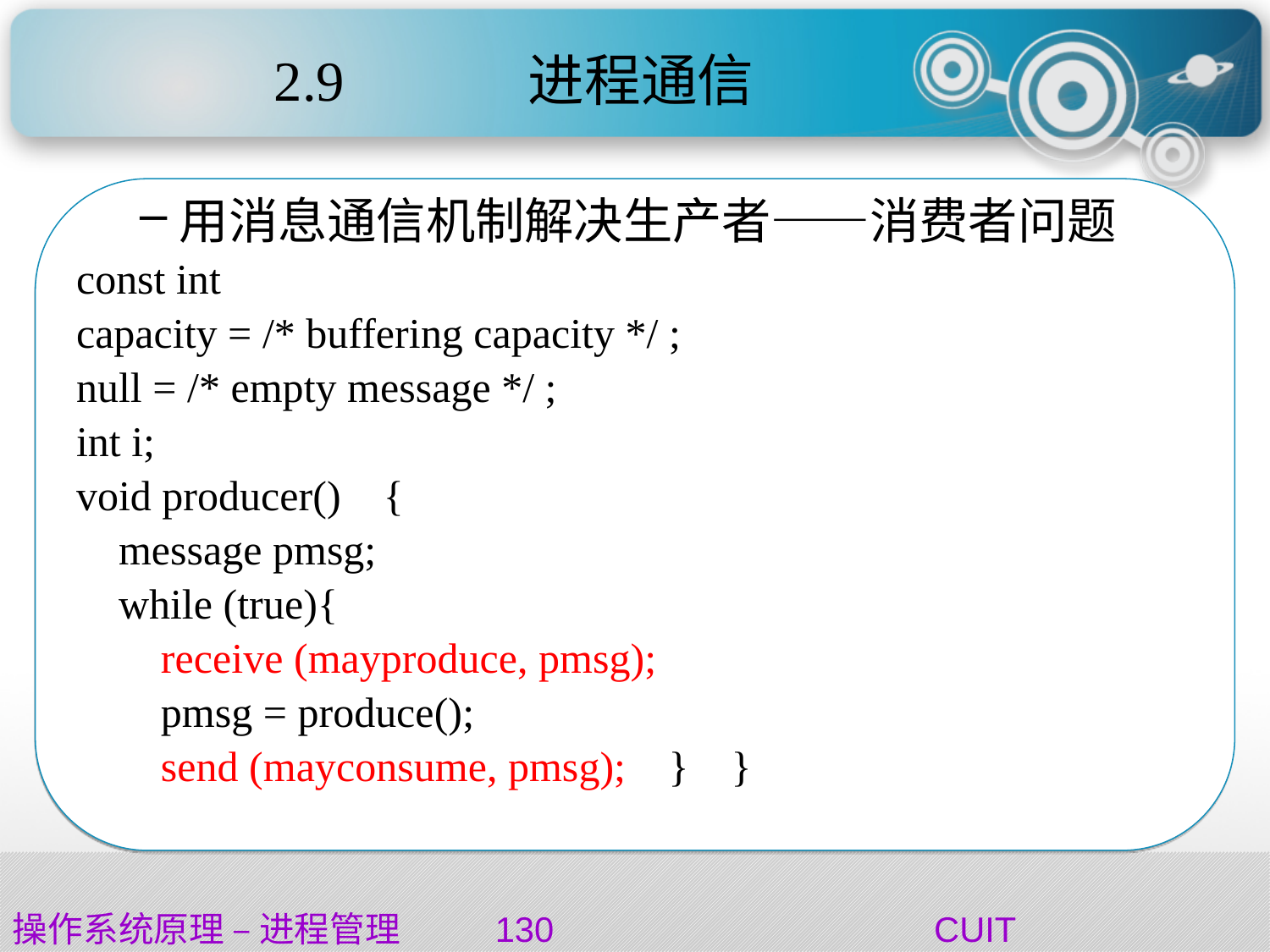

# 2.9		进程通信
用消息通信机制解决生产者——消费者问题
const int
capacity = /* buffering capacity */ ;
null = /* empty message */ ;
int i;
void producer()    {
    message pmsg;
    while (true){
        receive (mayproduce, pmsg);
        pmsg = produce();
        send (mayconsume, pmsg);    }    }